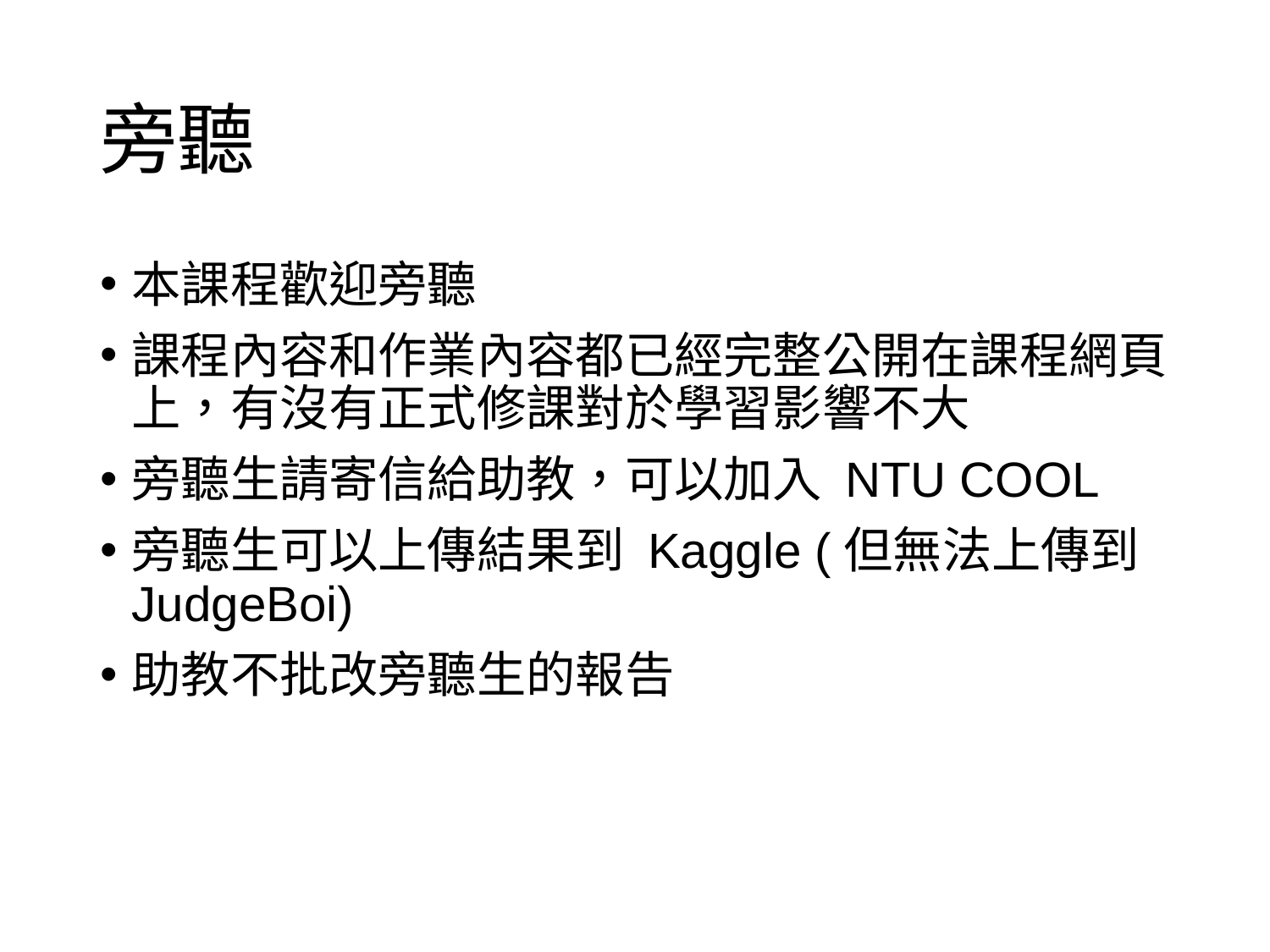

# 旁聽
本課程歡迎旁聽
課程內容和作業內容都已經完整公開在課程網頁上，有沒有正式修課對於學習影響不大
旁聽生請寄信給助教，可以加入 NTU COOL
旁聽生可以上傳結果到 Kaggle (但無法上傳到 JudgeBoi)
助教不批改旁聽生的報告